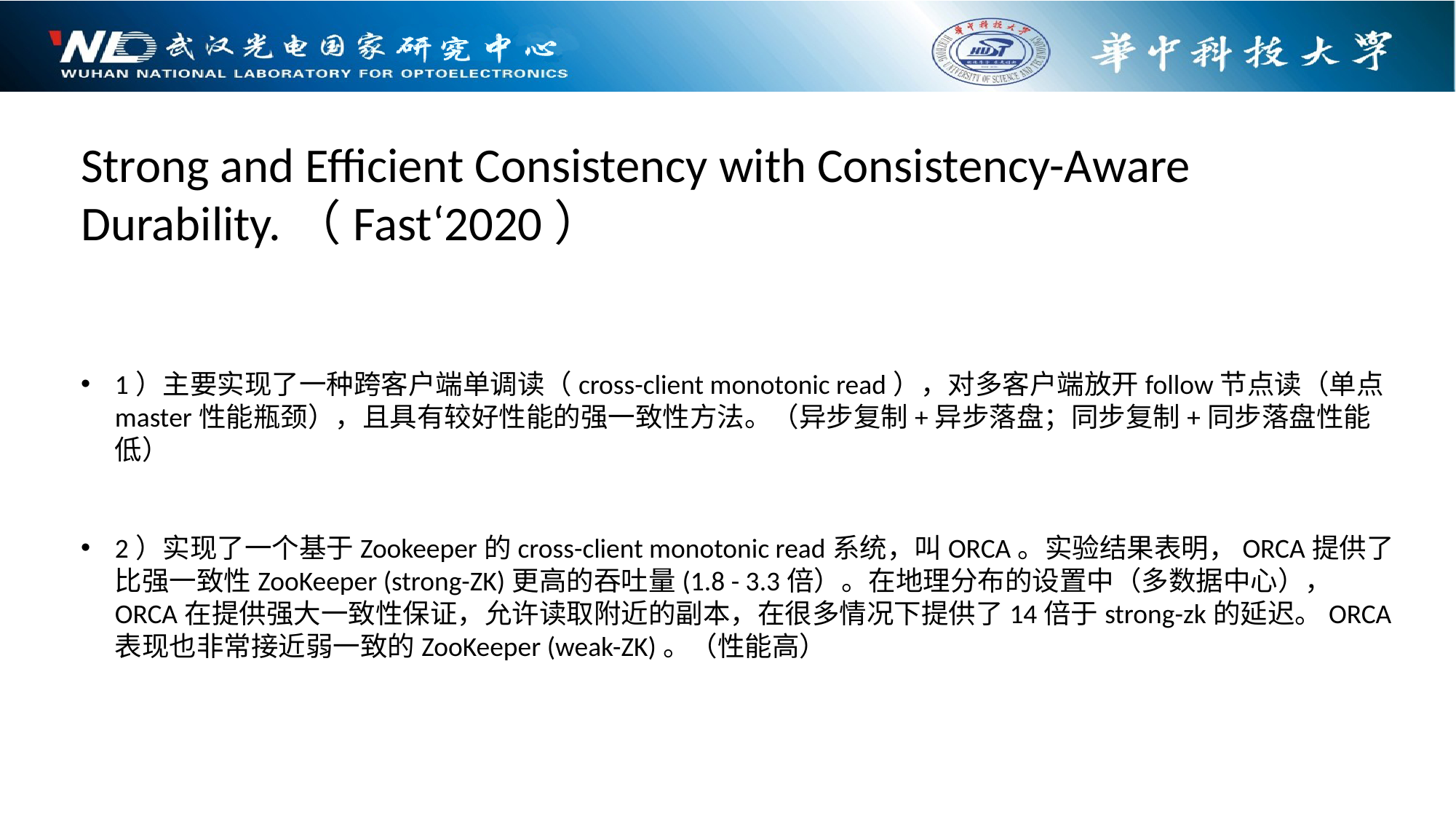

Strong and Efficient Consistency with Consistency-Aware Durability.（Fast‘2020）
1）主要实现了一种跨客户端单调读（cross-client monotonic read），对多客户端放开follow节点读（单点master性能瓶颈），且具有较好性能的强一致性方法。（异步复制+异步落盘；同步复制+同步落盘性能低）

2）实现了一个基于Zookeeper的cross-client monotonic read系统，叫ORCA。实验结果表明，ORCA提供了比强一致性ZooKeeper (strong-ZK)更高的吞吐量(1.8 - 3.3倍）。在地理分布的设置中（多数据中心）， ORCA在提供强大一致性保证，允许读取附近的副本，在很多情况下提供了14倍于strong-zk的延迟。ORCA表现也非常接近弱一致的ZooKeeper (weak-ZK)。（性能高）